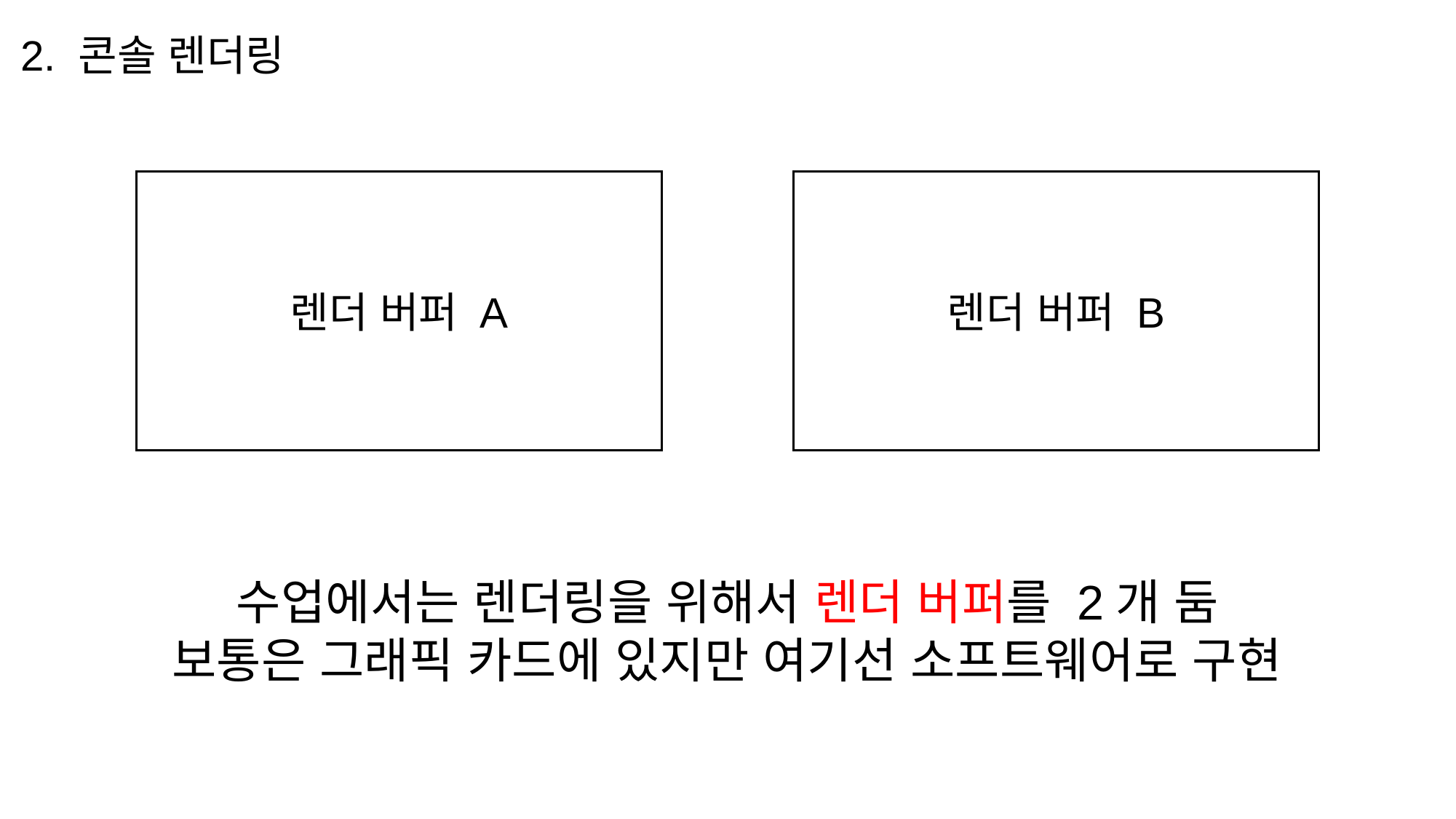

2. 콘솔 렌더링
렌더 버퍼 A
렌더 버퍼 B
수업에서는 렌더링을 위해서 렌더 버퍼를 2개 둠
보통은 그래픽 카드에 있지만 여기선 소프트웨어로 구현